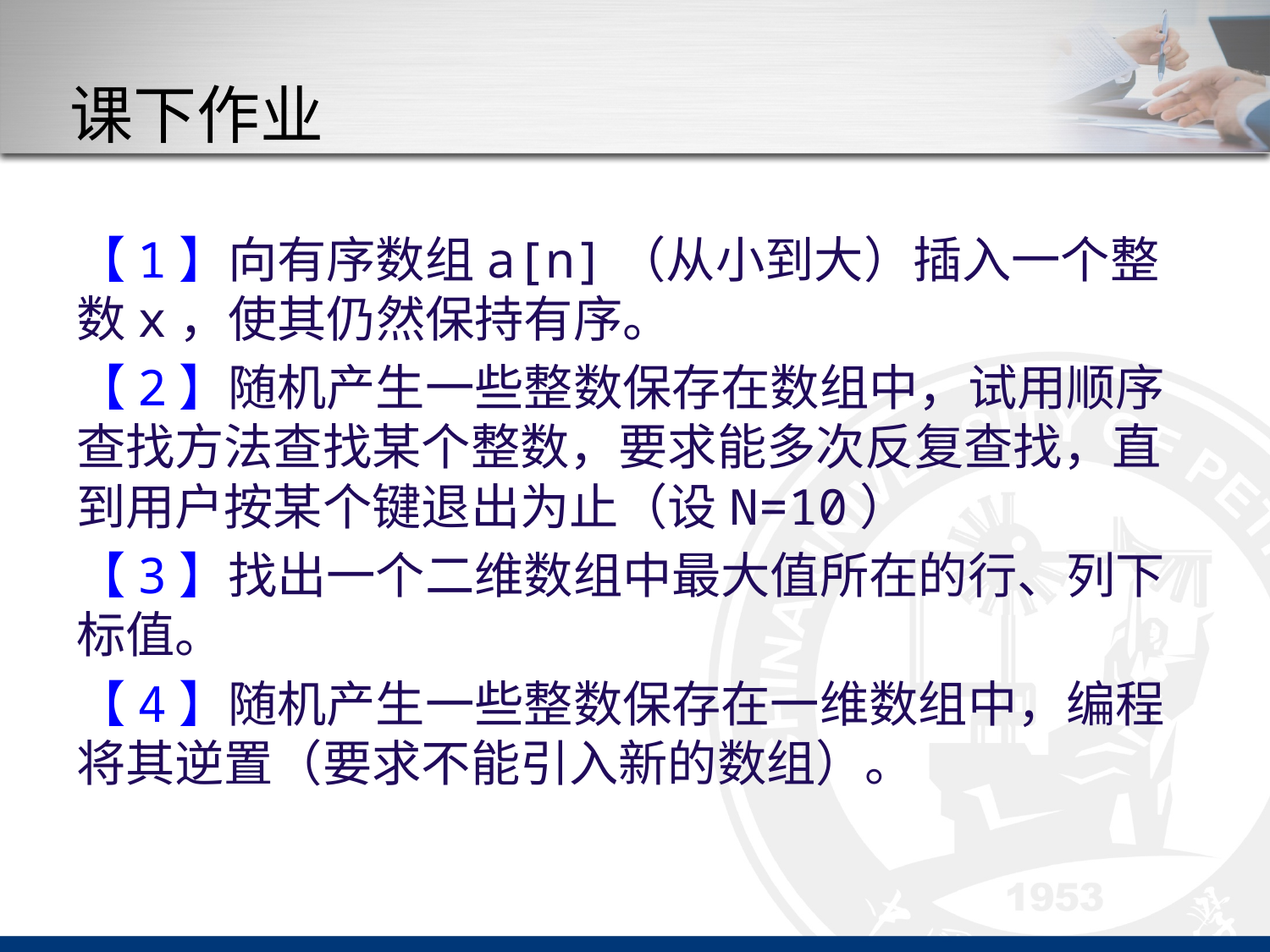

# 课下作业
【1】向有序数组a[n]（从小到大）插入一个整数x，使其仍然保持有序。
【2】随机产生一些整数保存在数组中，试用顺序查找方法查找某个整数，要求能多次反复查找，直到用户按某个键退出为止（设N=10）
【3】找出一个二维数组中最大值所在的行、列下标值。
【4】随机产生一些整数保存在一维数组中，编程将其逆置（要求不能引入新的数组）。